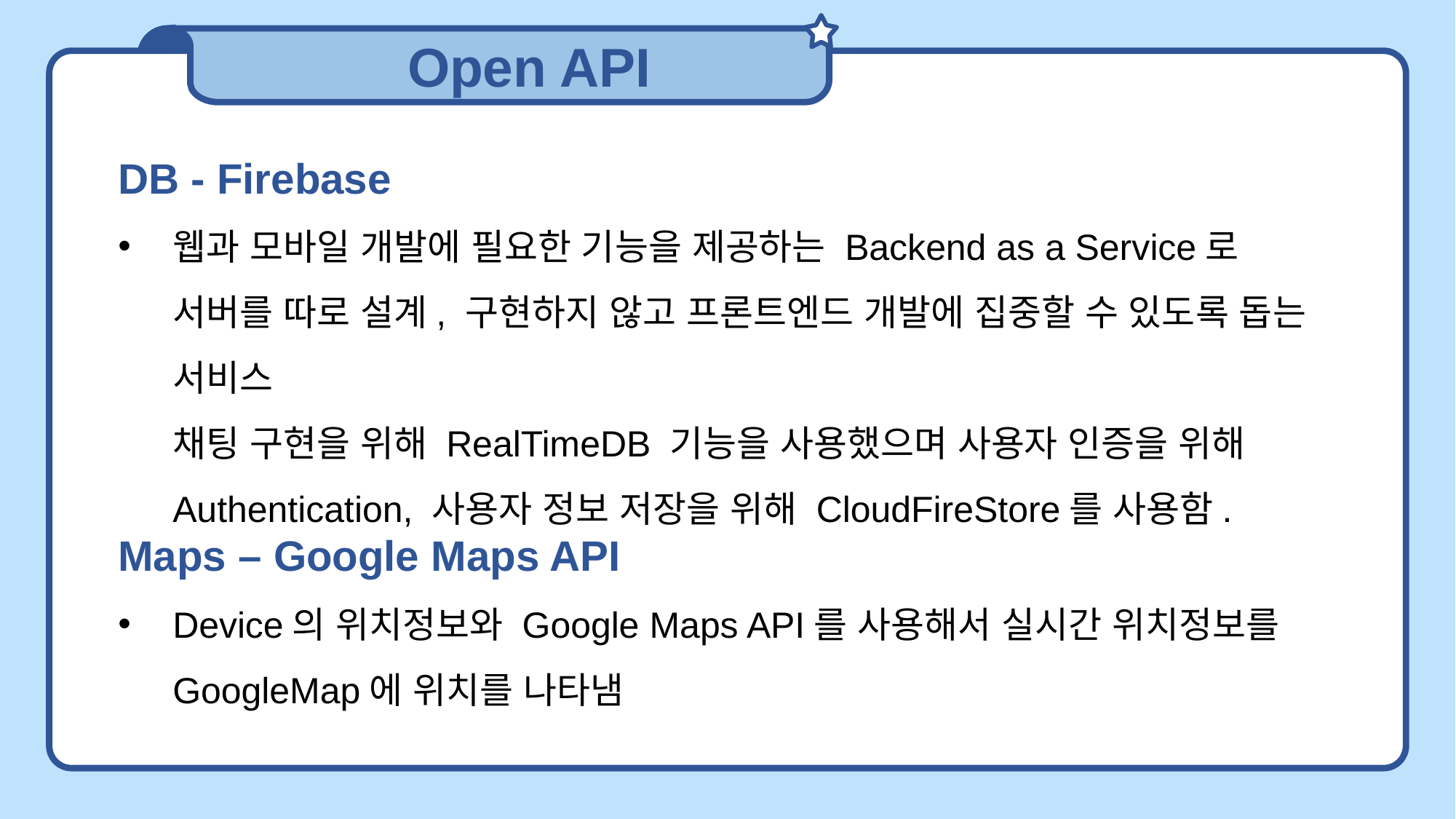

Open API

DB - Firebase
웹과 모바일 개발에 필요한 기능을 제공하는 Backend as a Service로 서버를 따로 설계, 구현하지 않고 프론트엔드 개발에 집중할 수 있도록 돕는 서비스
채팅 구현을 위해 RealTimeDB 기능을 사용했으며 사용자 인증을 위해 Authentication, 사용자 정보 저장을 위해 CloudFireStore를 사용함.
Maps – Google Maps API
Device의 위치정보와 Google Maps API를 사용해서 실시간 위치정보를 GoogleMap에 위치를 나타냄